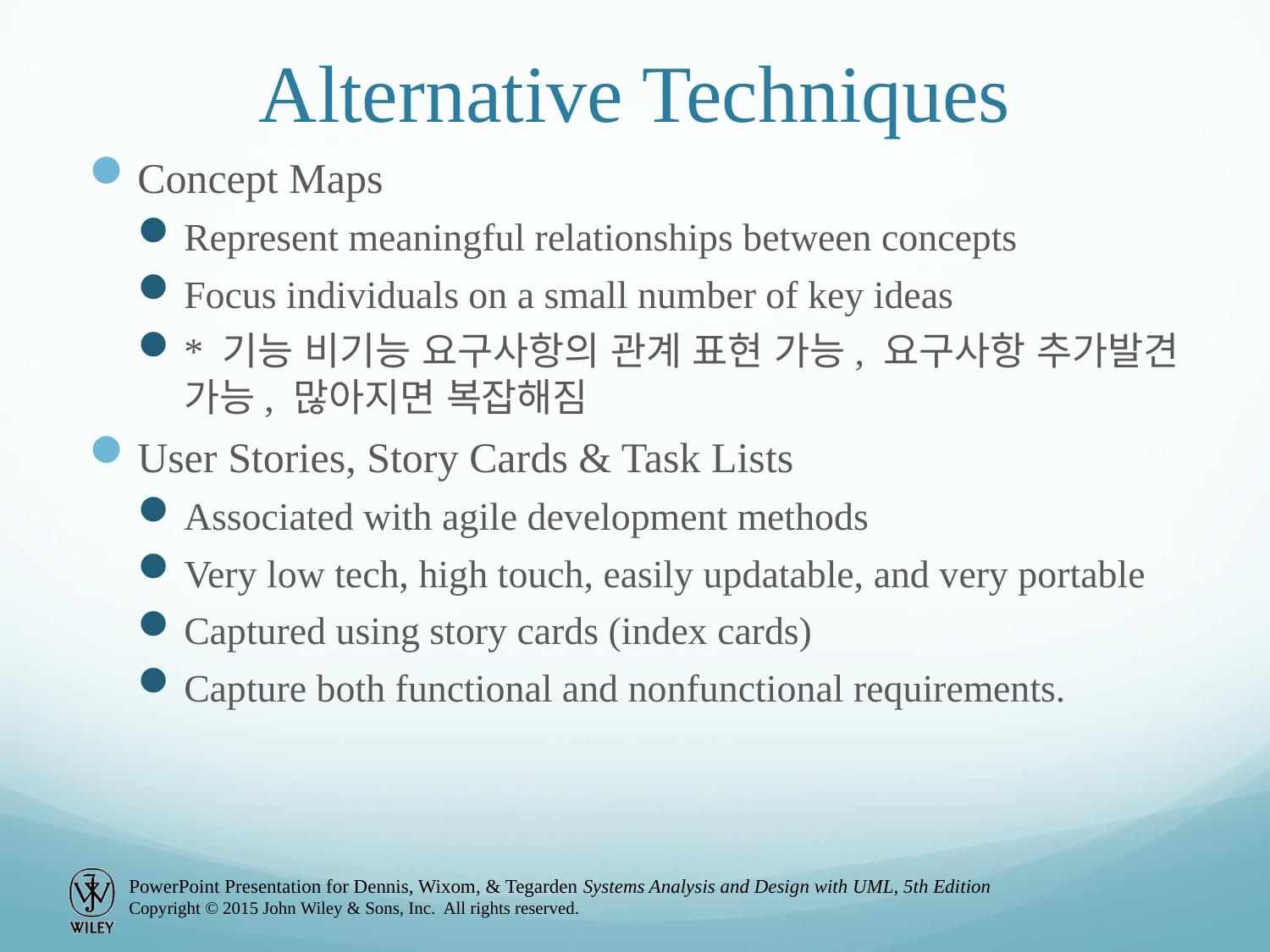

# Alternative Techniques
Concept Maps
Represent meaningful relationships between concepts
Focus individuals on a small number of key ideas
* 기능 비기능 요구사항의 관계 표현 가능, 요구사항 추가발견 가능, 많아지면 복잡해짐
User Stories, Story Cards & Task Lists
Associated with agile development methods
Very low tech, high touch, easily updatable, and very portable
Captured using story cards (index cards)
Capture both functional and nonfunctional requirements.